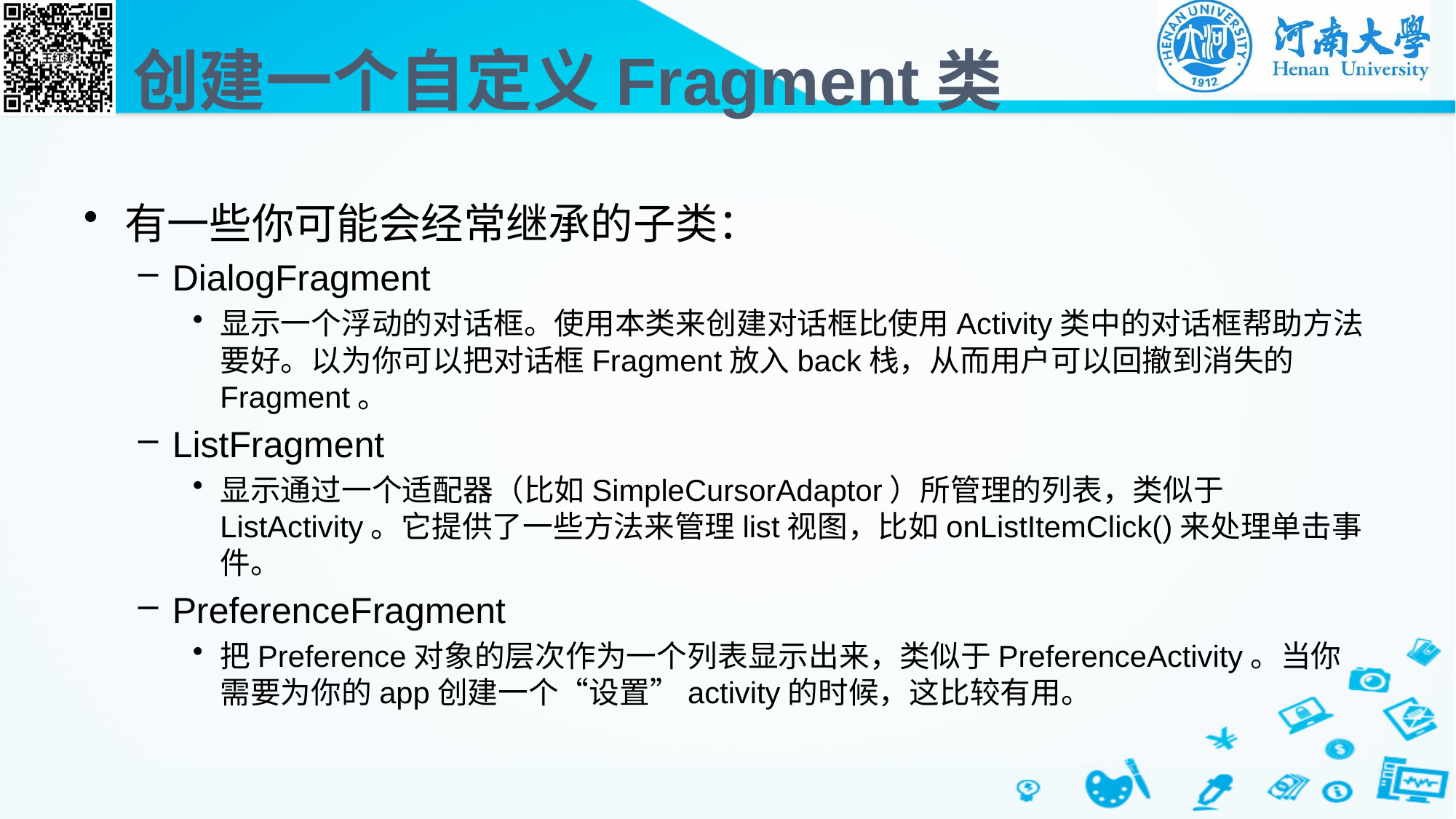

# 创建一个自定义Fragment类
有一些你可能会经常继承的子类：
DialogFragment
显示一个浮动的对话框。使用本类来创建对话框比使用Activity类中的对话框帮助方法要好。以为你可以把对话框Fragment放入back栈，从而用户可以回撤到消失的Fragment。
ListFragment
显示通过一个适配器（比如SimpleCursorAdaptor）所管理的列表，类似于ListActivity。它提供了一些方法来管理list视图，比如onListItemClick()来处理单击事件。
PreferenceFragment
把Preference对象的层次作为一个列表显示出来，类似于PreferenceActivity。当你需要为你的app创建一个“设置”activity的时候，这比较有用。